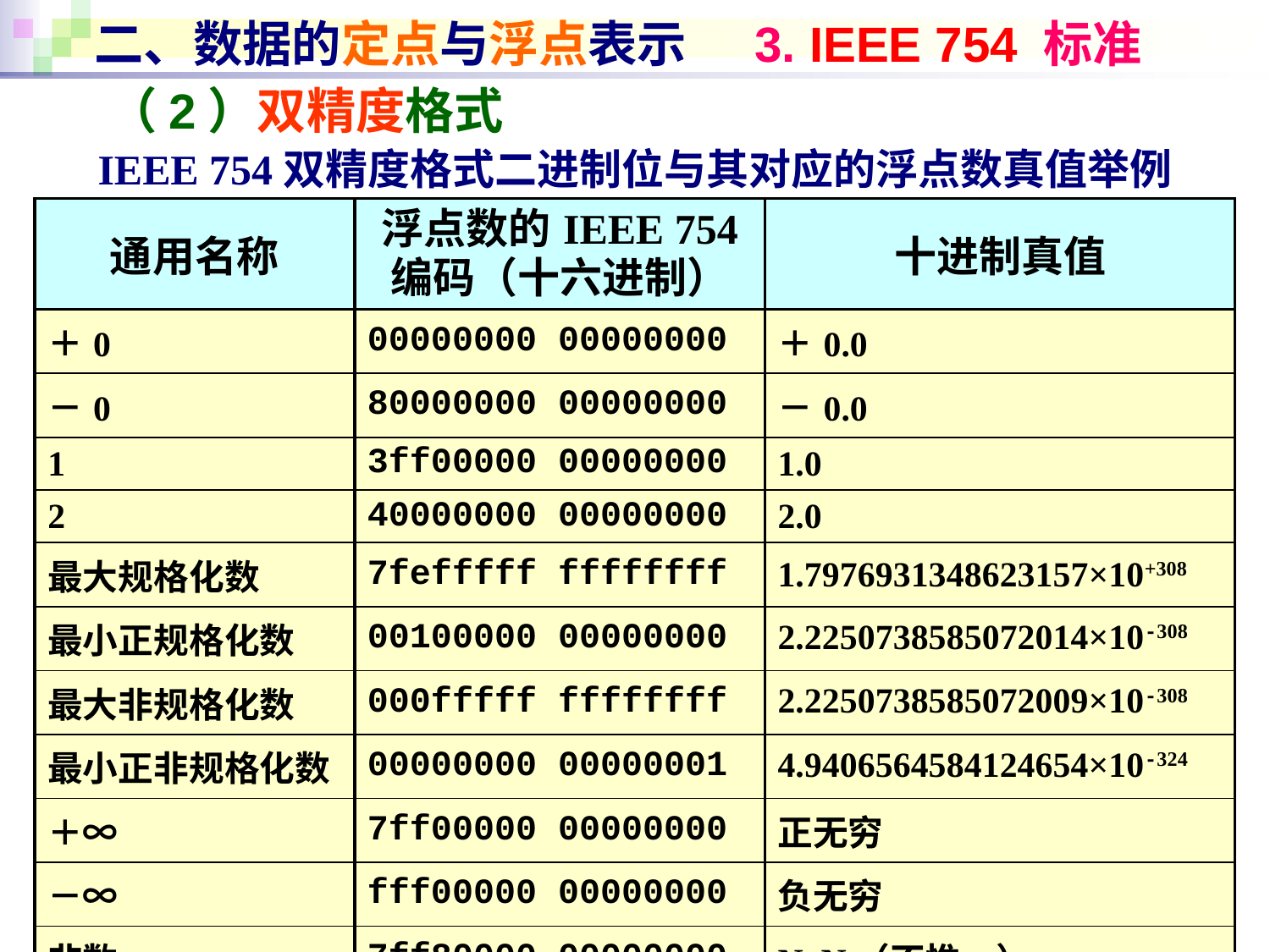

# 二、数据的定点与浮点表示     3. IEEE 754 标准
（2）双精度格式
IEEE 754双精度格式二进制位与其对应的浮点数真值举例
| 通用名称 | 浮点数的IEEE 754 编码（十六进制） | 十进制真值 |
| --- | --- | --- |
| ＋0 | 00000000 00000000 | ＋0.0 |
| －0 | 80000000 00000000 | －0.0 |
| 1 | 3ff00000 00000000 | 1.0 |
| 2 | 40000000 00000000 | 2.0 |
| 最大规格化数 | 7fefffff ffffffff | 1.7976931348623157×10+308 |
| 最小正规格化数 | 00100000 00000000 | 2.2250738585072014×10-308 |
| 最大非规格化数 | 000fffff ffffffff | 2.2250738585072009×10-308 |
| 最小正非规格化数 | 00000000 00000001 | 4.9406564584124654×10-324 |
| ＋∞ | 7ff00000 00000000 | 正无穷 |
| －∞ | fff00000 00000000 | 负无穷 |
| 非数 | 7ff80000 00000000 | NaN（不惟一） |
103